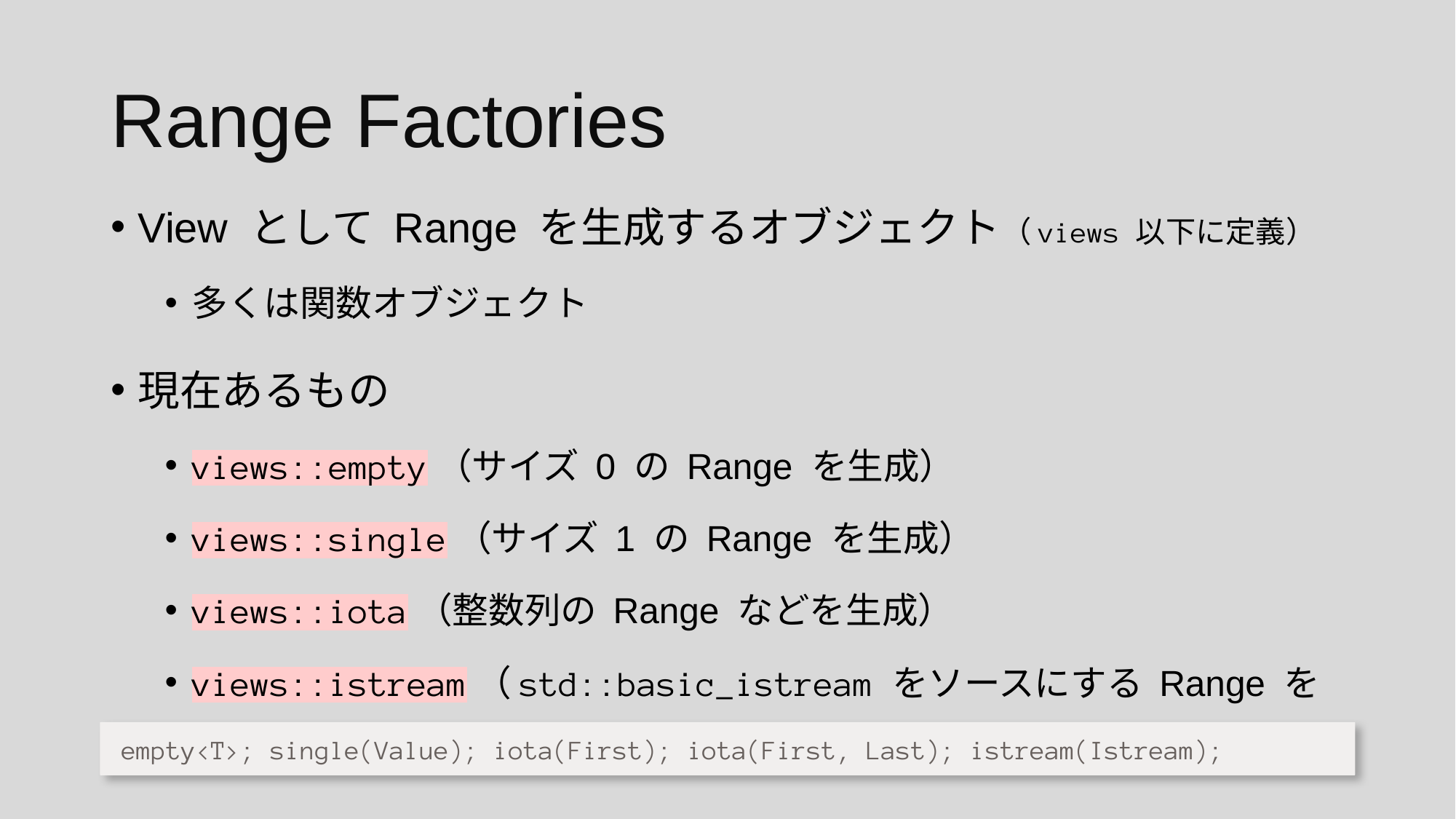

# Range Factories
View として Range を生成するオブジェクト（views 以下に定義）
多くは関数オブジェクト
現在あるもの
views::empty（サイズ 0 の Range を生成）
views::single（サイズ 1 の Range を生成）
views::iota（整数列の Range などを生成）
views::istream（std::basic_istream をソースにする Range を生成）
empty<T>; single(Value); iota(First); iota(First, Last); istream(Istream);